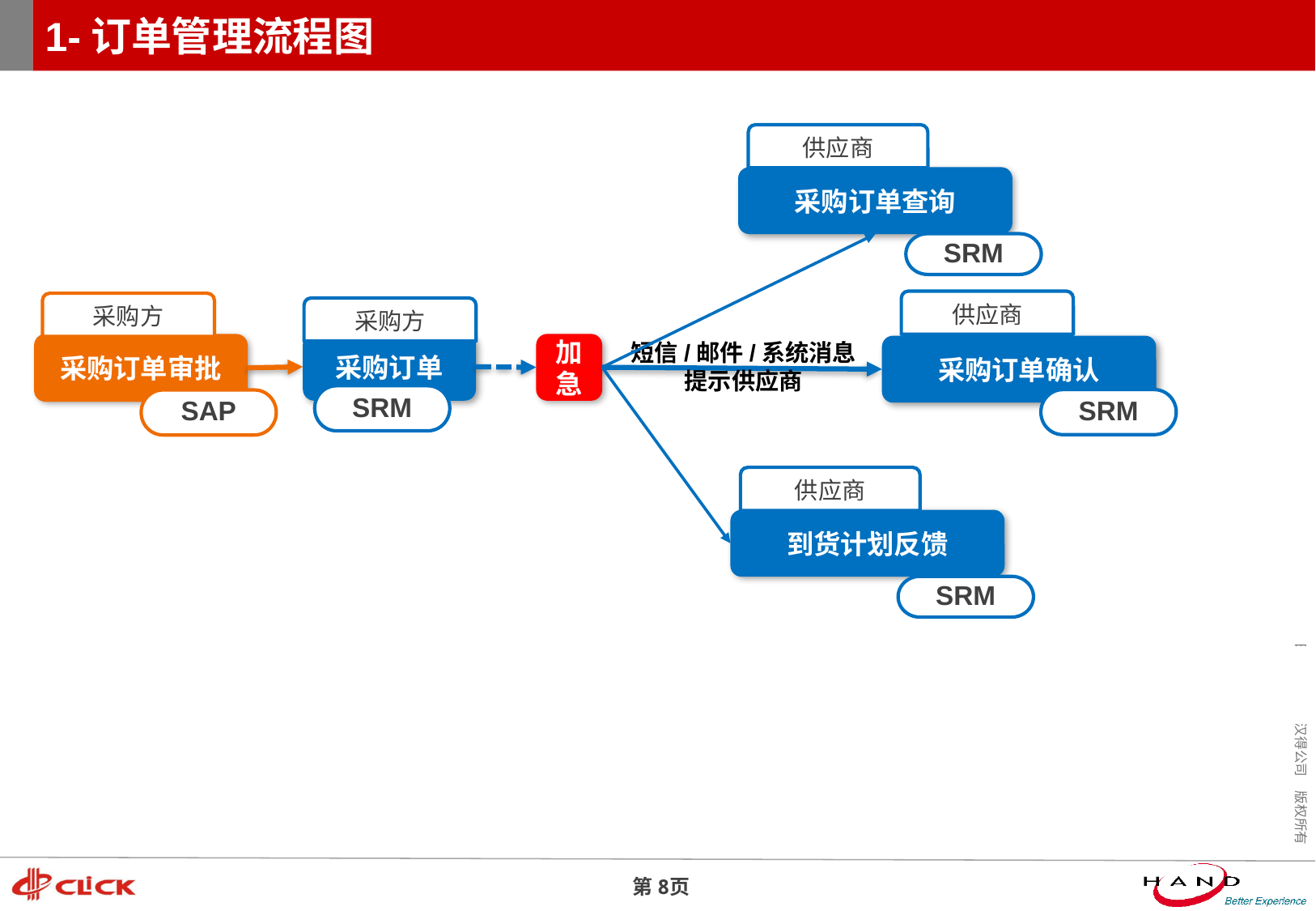

# 1-订单管理流程图
供应商
采购订单查询
SRM
供应商
采购订单确认
SRM
采购方
采购订单审批
SAP
采购方
采购订单
SRM
加急
短信/邮件/系统消息提示供应商
供应商
到货计划反馈
SRM